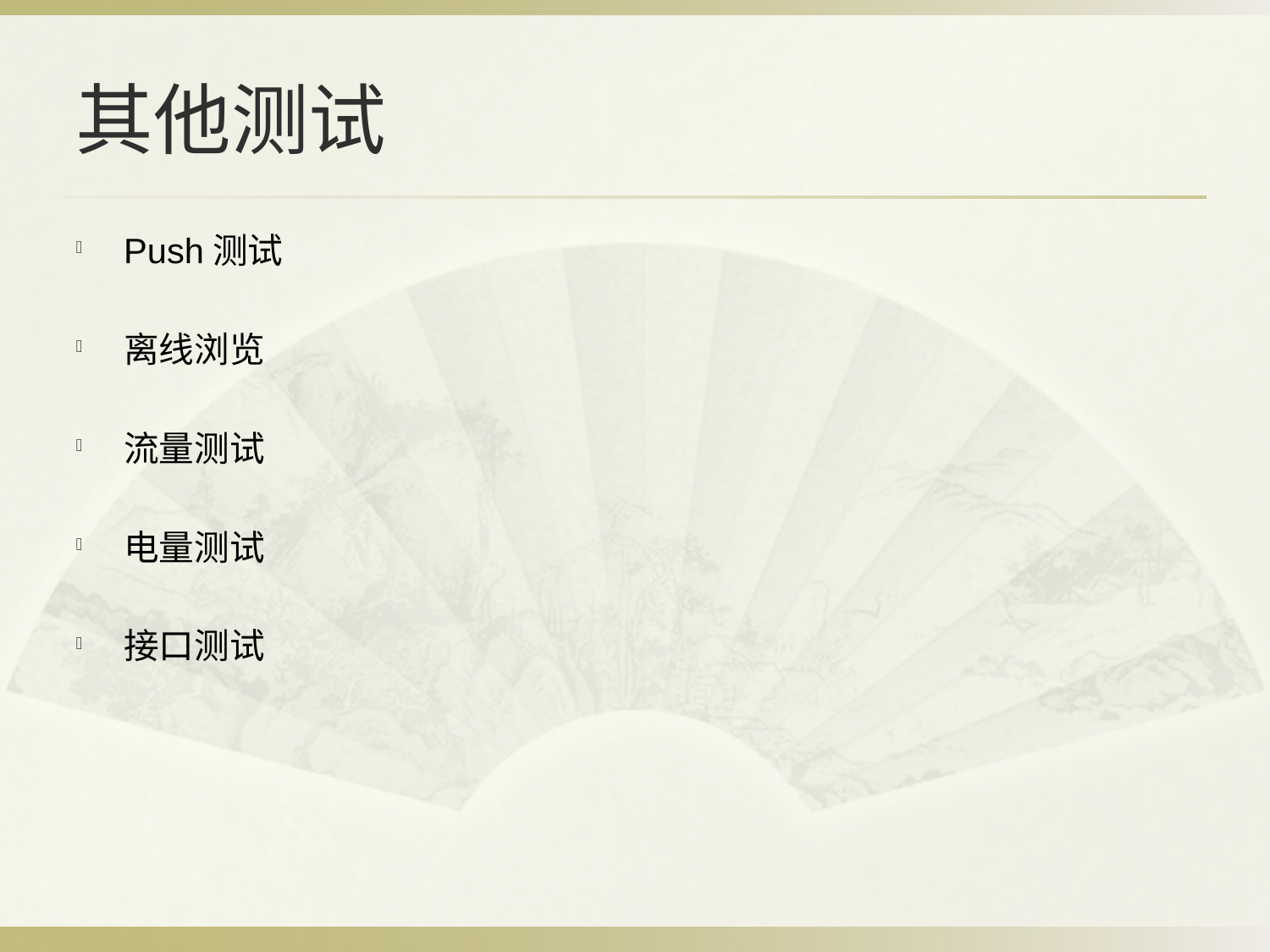

# 其他测试
Push测试

离线浏览

流量测试

电量测试

接口测试